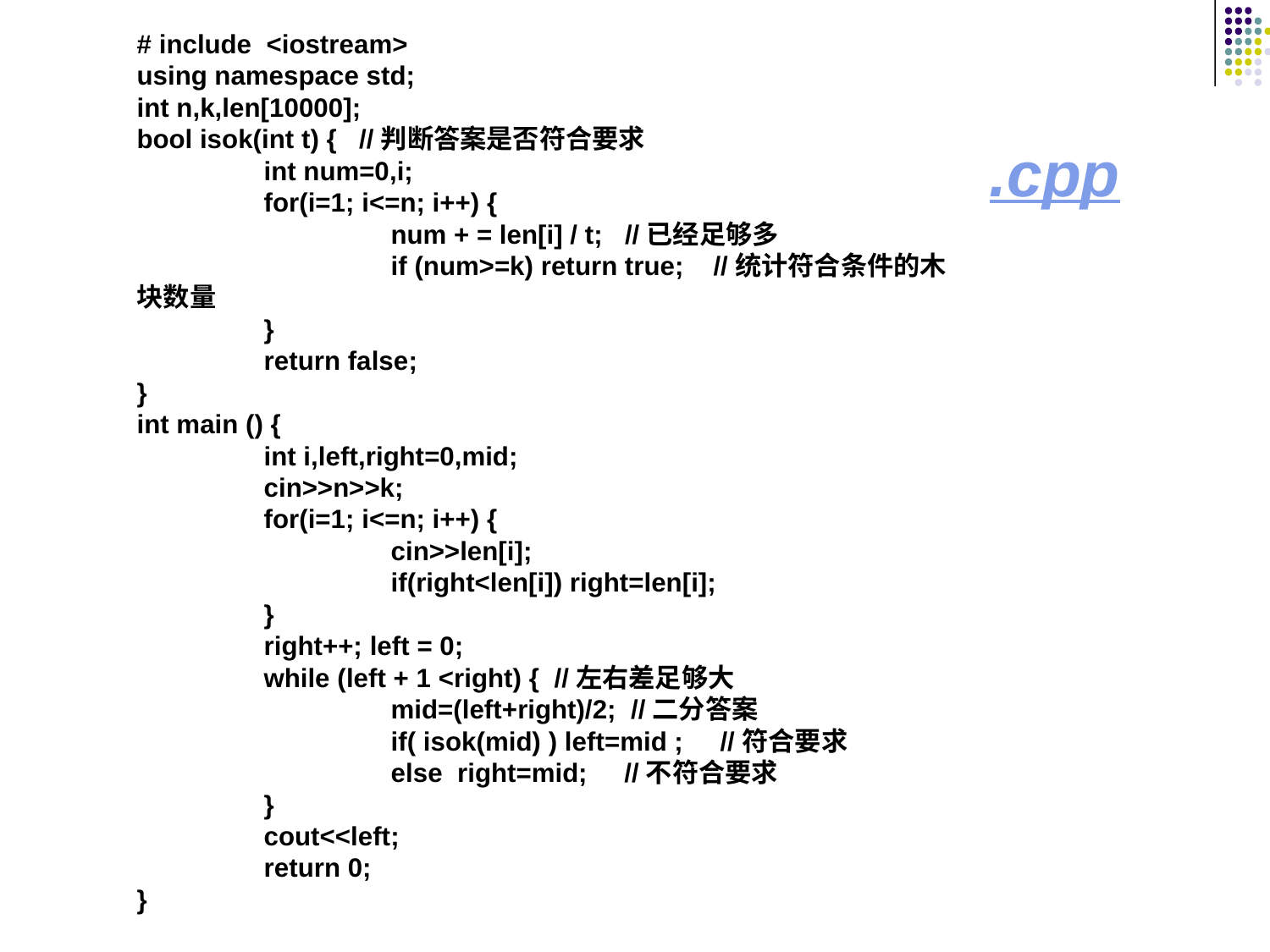

# include  <iostream>
using namespace std;
int n,k,len[10000];
bool isok(int t) {   //判断答案是否符合要求
	int num=0,i;
	for(i=1; i<=n; i++) {
		num + = len[i] / t;   //已经足够多
		if (num>=k) return true;    //统计符合条件的木块数量
	}
	return false;
}
int main () {
	int i,left,right=0,mid;
	cin>>n>>k;
	for(i=1; i<=n; i++) {
		cin>>len[i];
		if(right<len[i]) right=len[i];
	}
	right++; left = 0;
	while (left + 1 <right) {  //左右差足够大
		mid=(left+right)/2;  //二分答案
		if( isok(mid) ) left=mid ;     //符合要求
		else  right=mid;     //不符合要求
	}
	cout<<left;
	return 0;
}
# .cpp